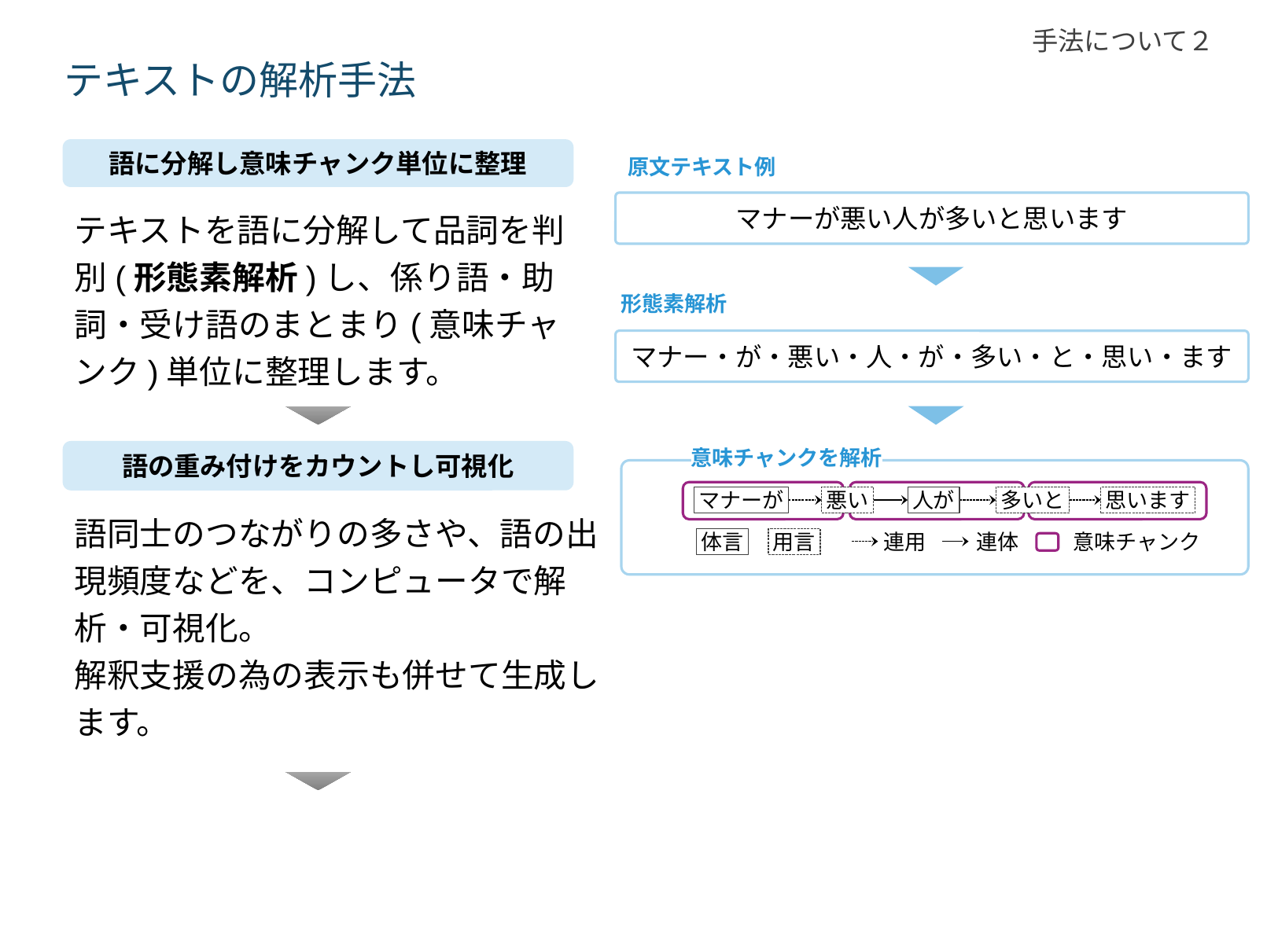

手法について２
# テキストの解析手法
語に分解し意味チャンク単位に整理
原文テキスト例
マナーが悪い人が多いと思います
テキストを語に分解して品詞を判別(形態素解析)し、係り語・助詞・受け語のまとまり(意味チャンク)単位に整理します。

形態素解析
マナー・が・悪い・人・が・多い・と・思い・ます

語の重み付けをカウントし可視化
意味チャンクを解析

マナーが
悪い
人が
多いと
思います
語同士のつながりの多さや、語の出現頻度などを、コンピュータで解析・可視化。
解釈支援の為の表示も併せて生成します。
体言
用言
連用
連体
意味チャンク